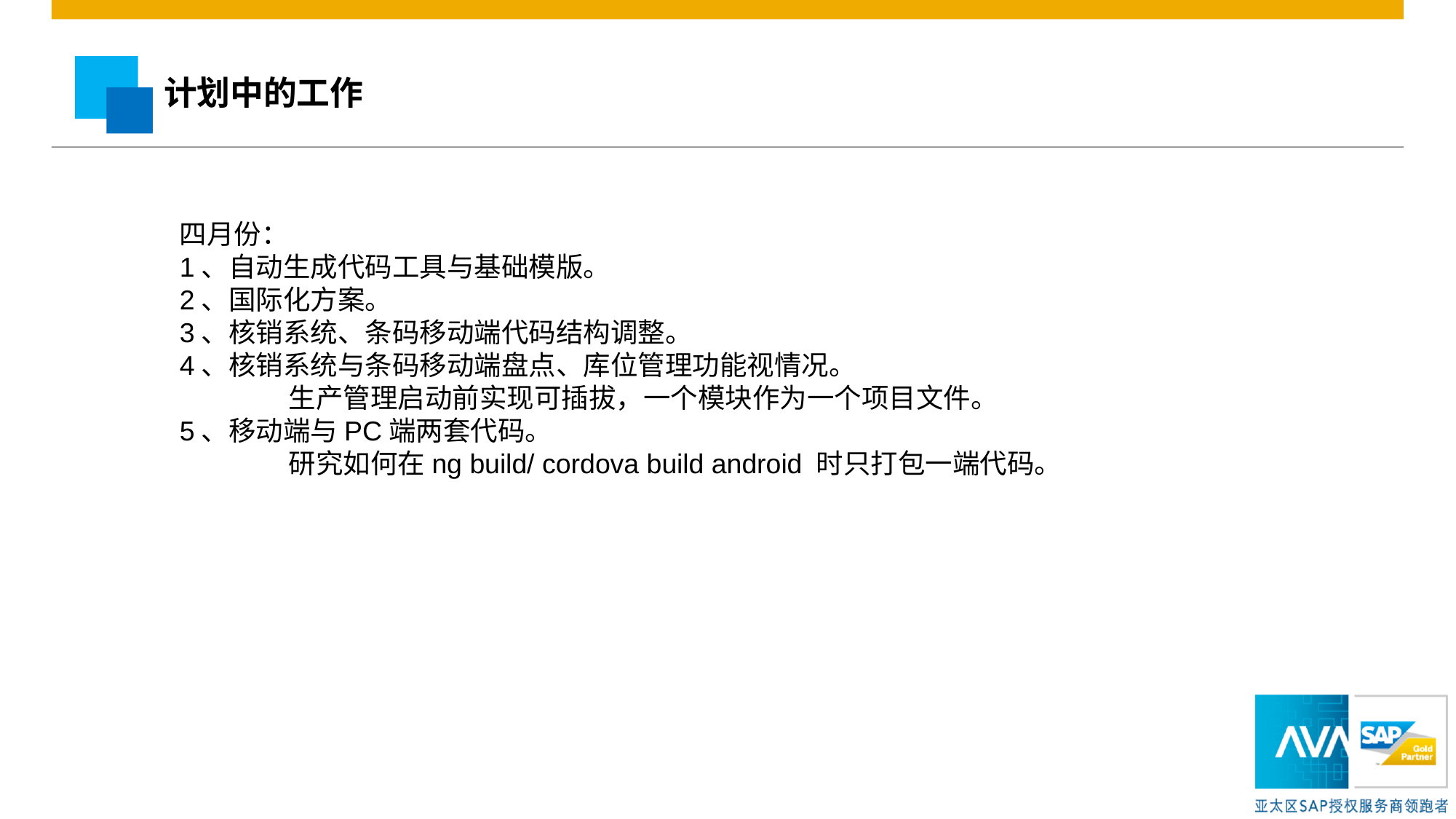

计划中的工作
四月份：
1、自动生成代码工具与基础模版。
2、国际化方案。
3、核销系统、条码移动端代码结构调整。
4、核销系统与条码移动端盘点、库位管理功能视情况。
	生产管理启动前实现可插拔，一个模块作为一个项目文件。
5、移动端与PC端两套代码。
	研究如何在ng build/ cordova build android 时只打包一端代码。